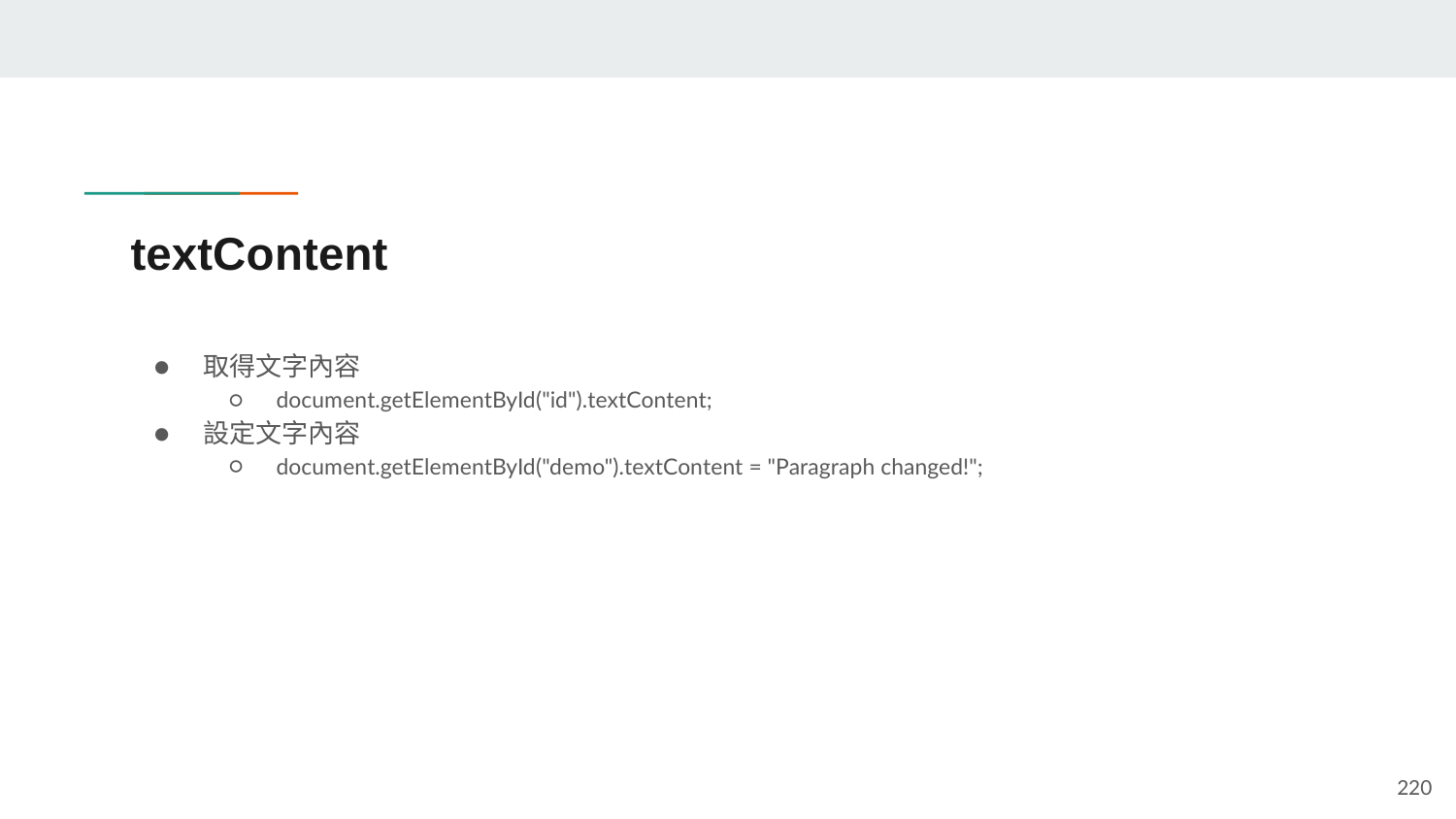

# textContent
取得文字內容
document.getElementById("id").textContent;
設定文字內容
document.getElementById("demo").textContent = "Paragraph changed!";

220